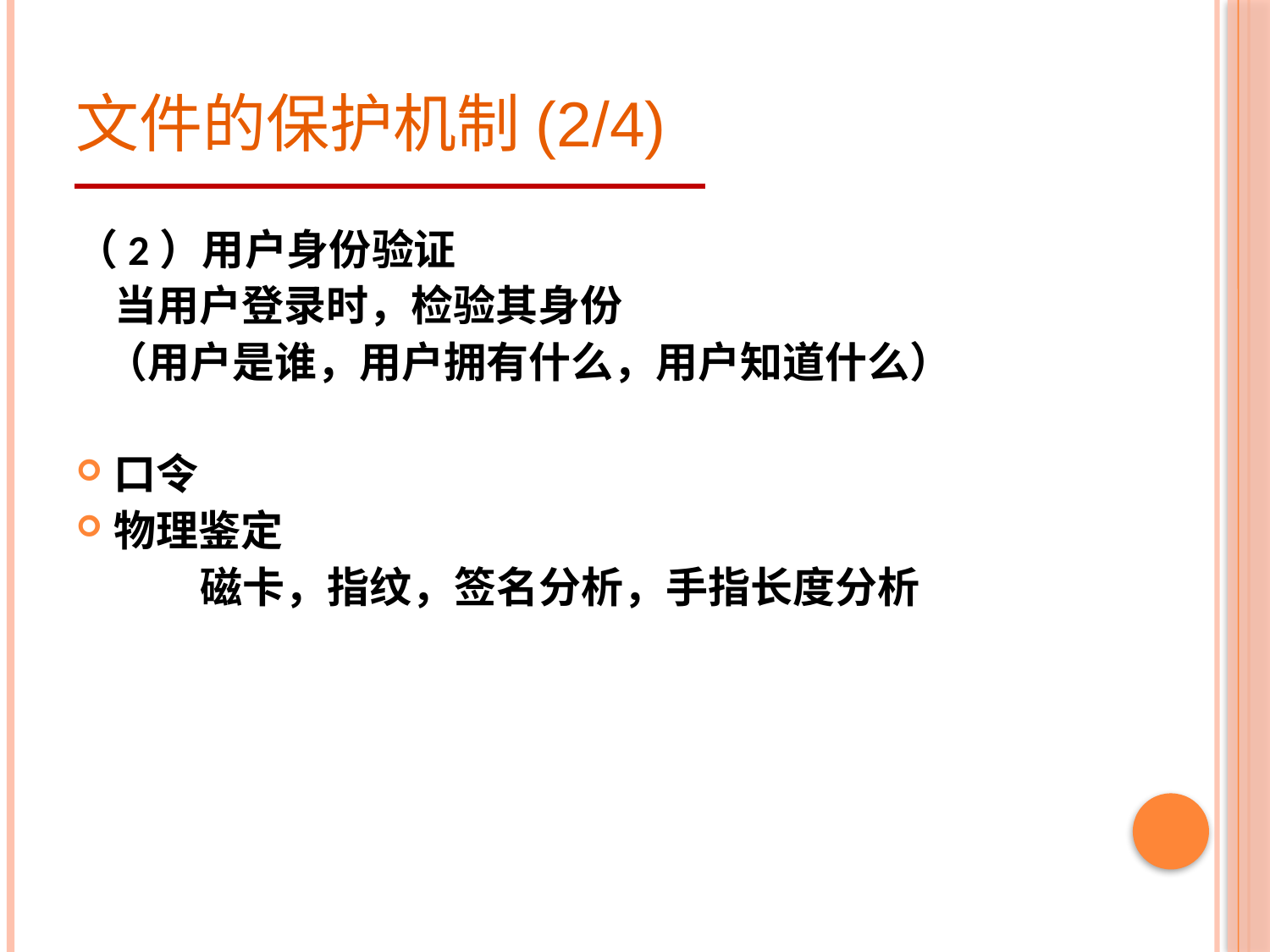

# 文件的保护机制(2/4)
（2）用户身份验证
   当用户登录时，检验其身份
  （用户是谁，用户拥有什么，用户知道什么）

口令
物理鉴定
            磁卡，指纹，签名分析，手指长度分析